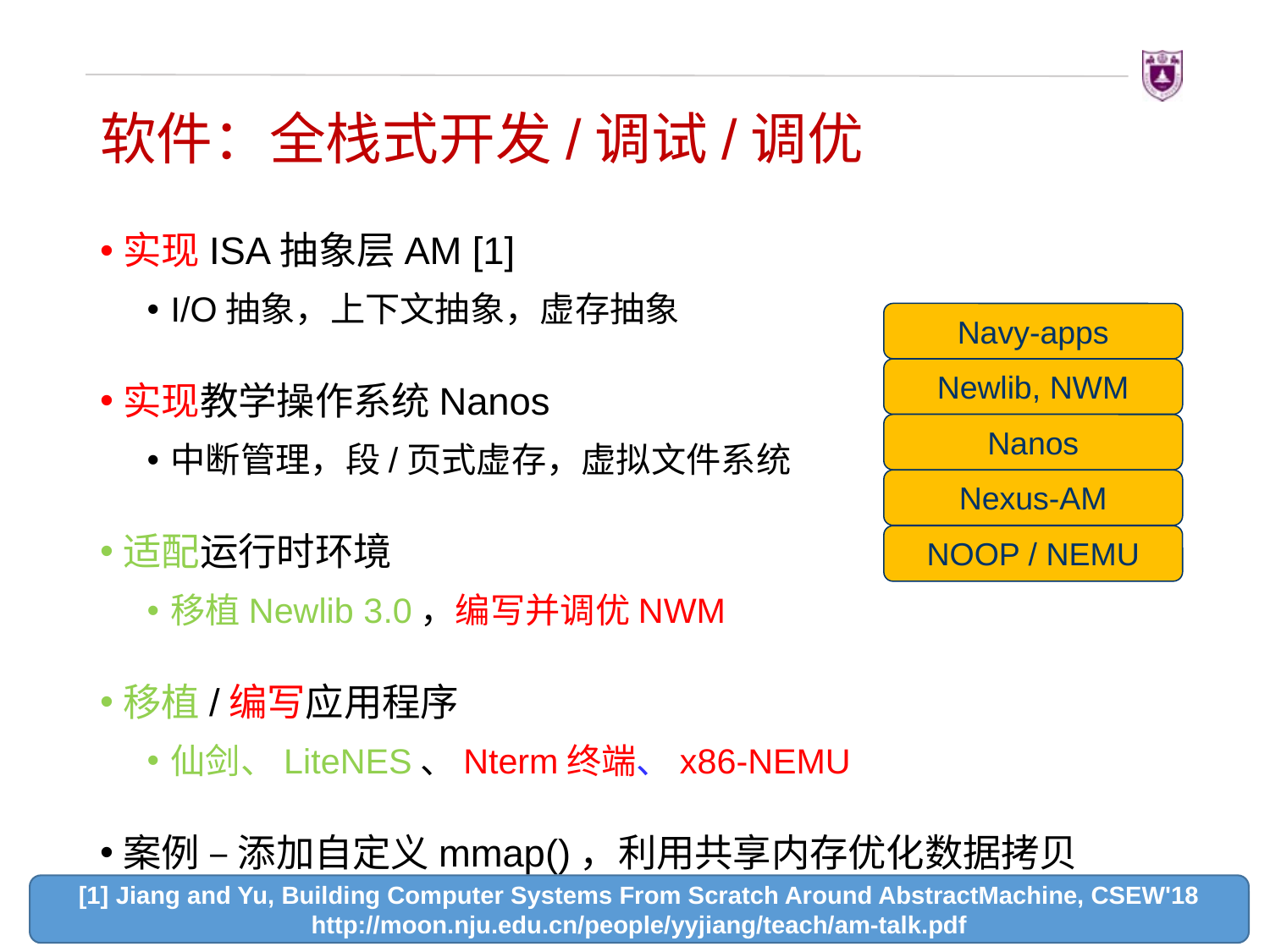

# 软件：全栈式开发/调试/调优
实现ISA抽象层AM [1]
I/O抽象，上下文抽象，虚存抽象
实现教学操作系统Nanos
中断管理，段/页式虚存，虚拟文件系统
适配运行时环境
移植Newlib 3.0，编写并调优NWM
移植/编写应用程序
仙剑、LiteNES、Nterm终端、x86-NEMU
案例 – 添加自定义mmap()，利用共享内存优化数据拷贝
Navy-apps
Newlib, NWM
Nanos
Nexus-AM
NOOP / NEMU
[1] Jiang and Yu, Building Computer Systems From Scratch Around AbstractMachine, CSEW'18
http://moon.nju.edu.cn/people/yyjiang/teach/am-talk.pdf